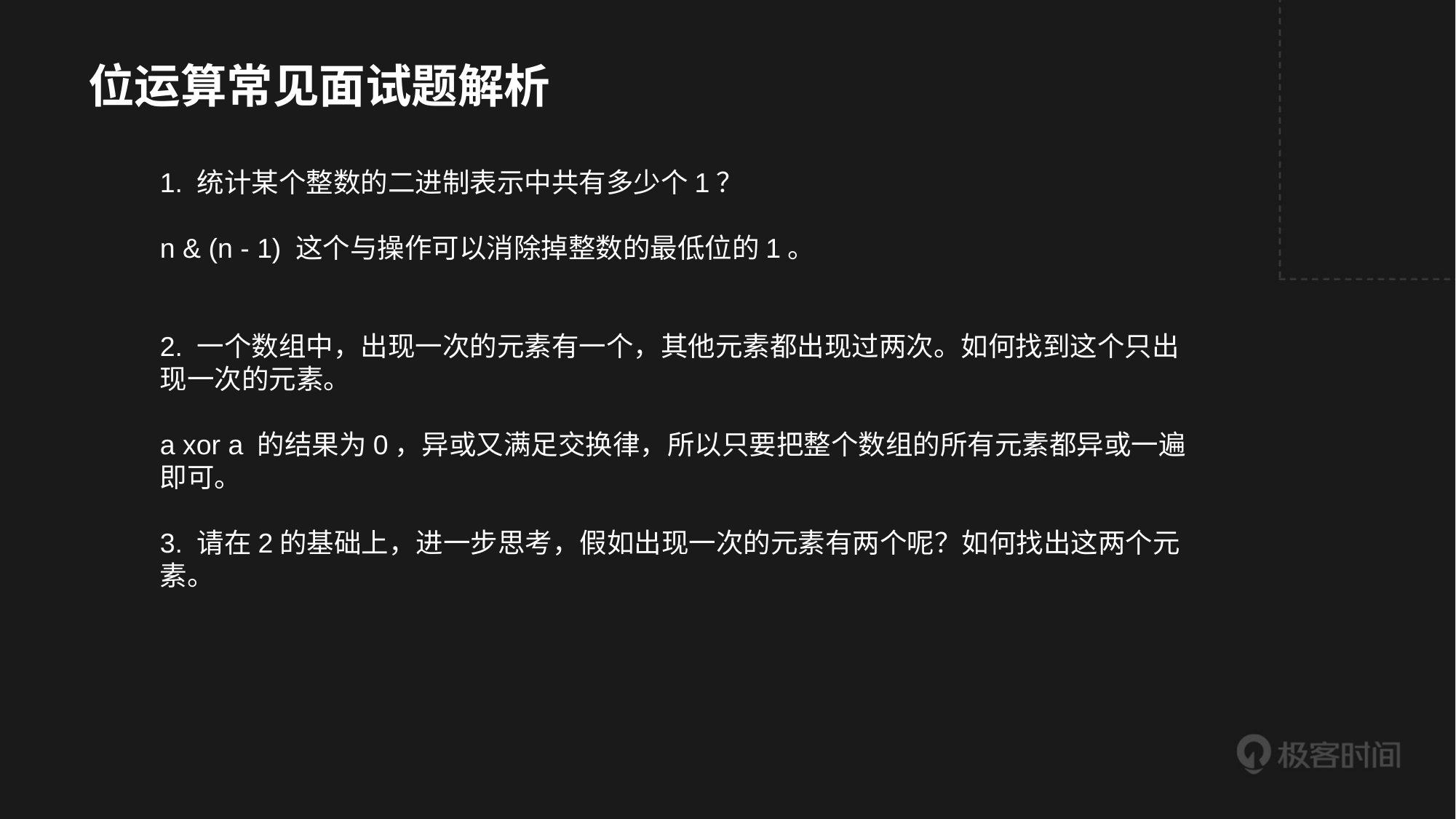

位运算常见面试题解析
1. 统计某个整数的二进制表示中共有多少个1？

n & (n - 1) 这个与操作可以消除掉整数的最低位的1。

2. 一个数组中，出现一次的元素有一个，其他元素都出现过两次。如何找到这个只出现一次的元素。

a xor a 的结果为0，异或又满足交换律，所以只要把整个数组的所有元素都异或一遍即可。

3. 请在2的基础上，进一步思考，假如出现一次的元素有两个呢？如何找出这两个元素。